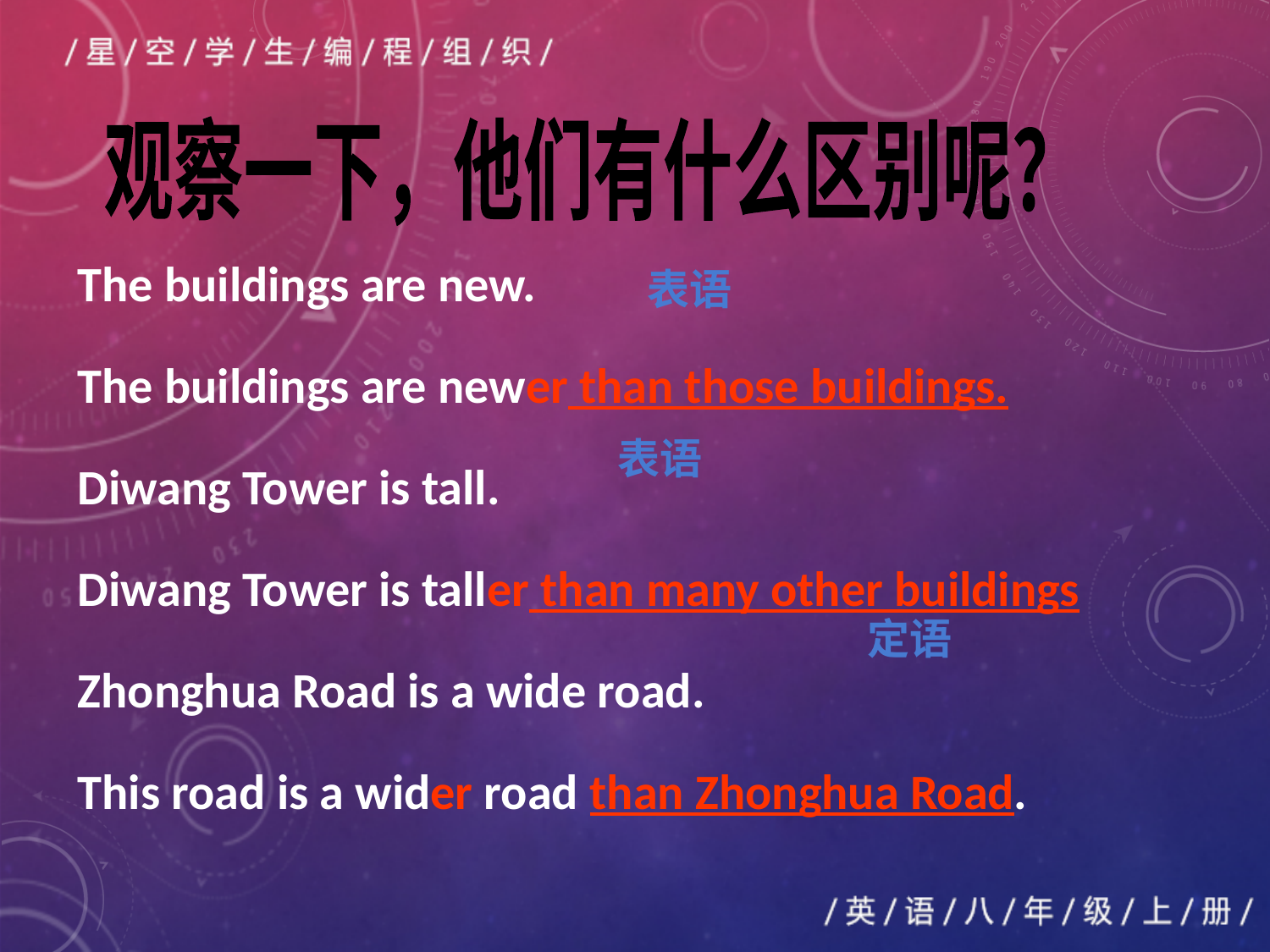

观察一下，他们有什么区别呢？
The buildings are new.
The buildings are newer than those buildings.
Diwang Tower is tall.
Diwang Tower is taller than many other buildings
Zhonghua Road is a wide road.
This road is a wider road than Zhonghua Road.

表语
表语
定语